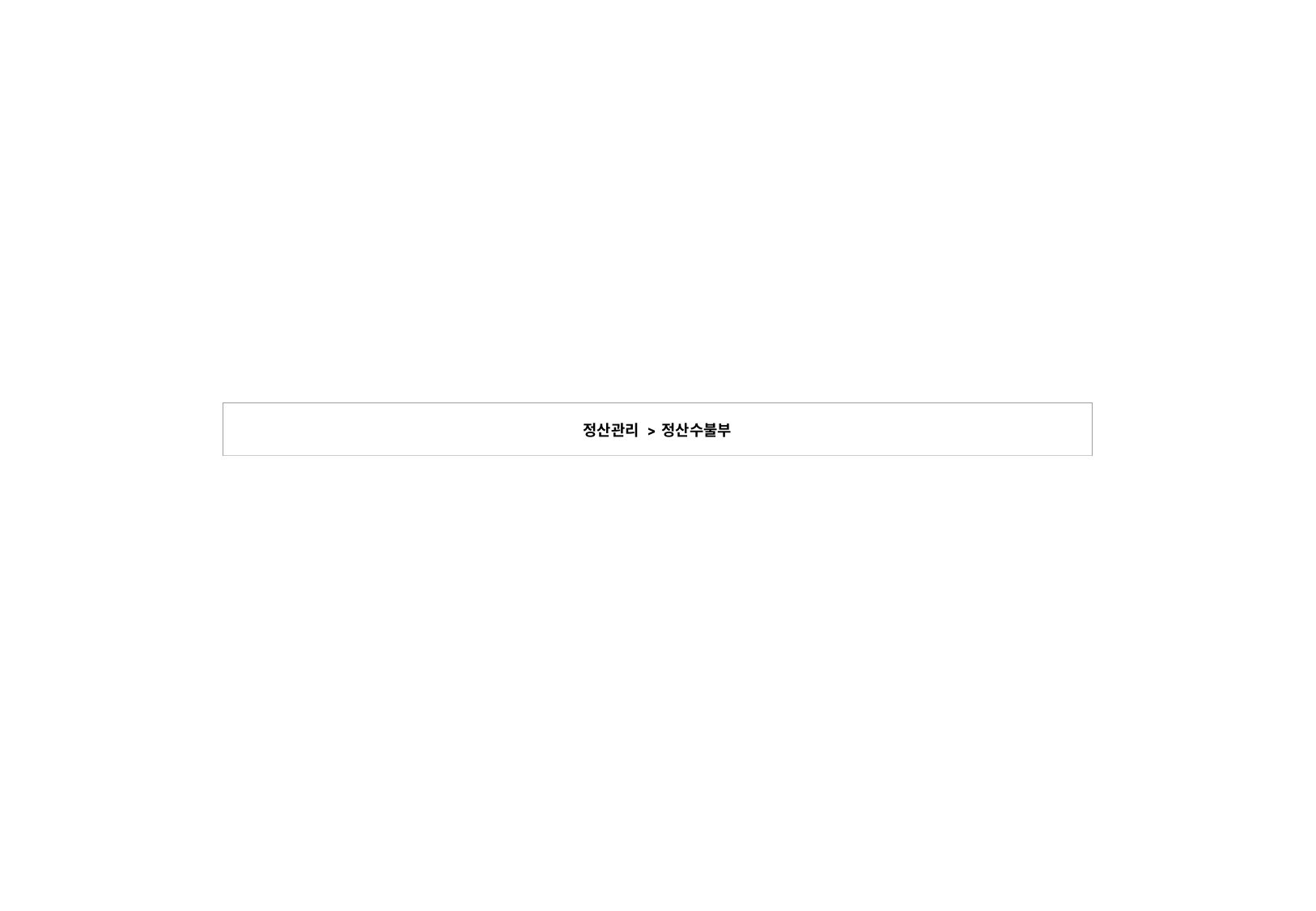

| 정산관리 > 정산수불부 |
| --- |